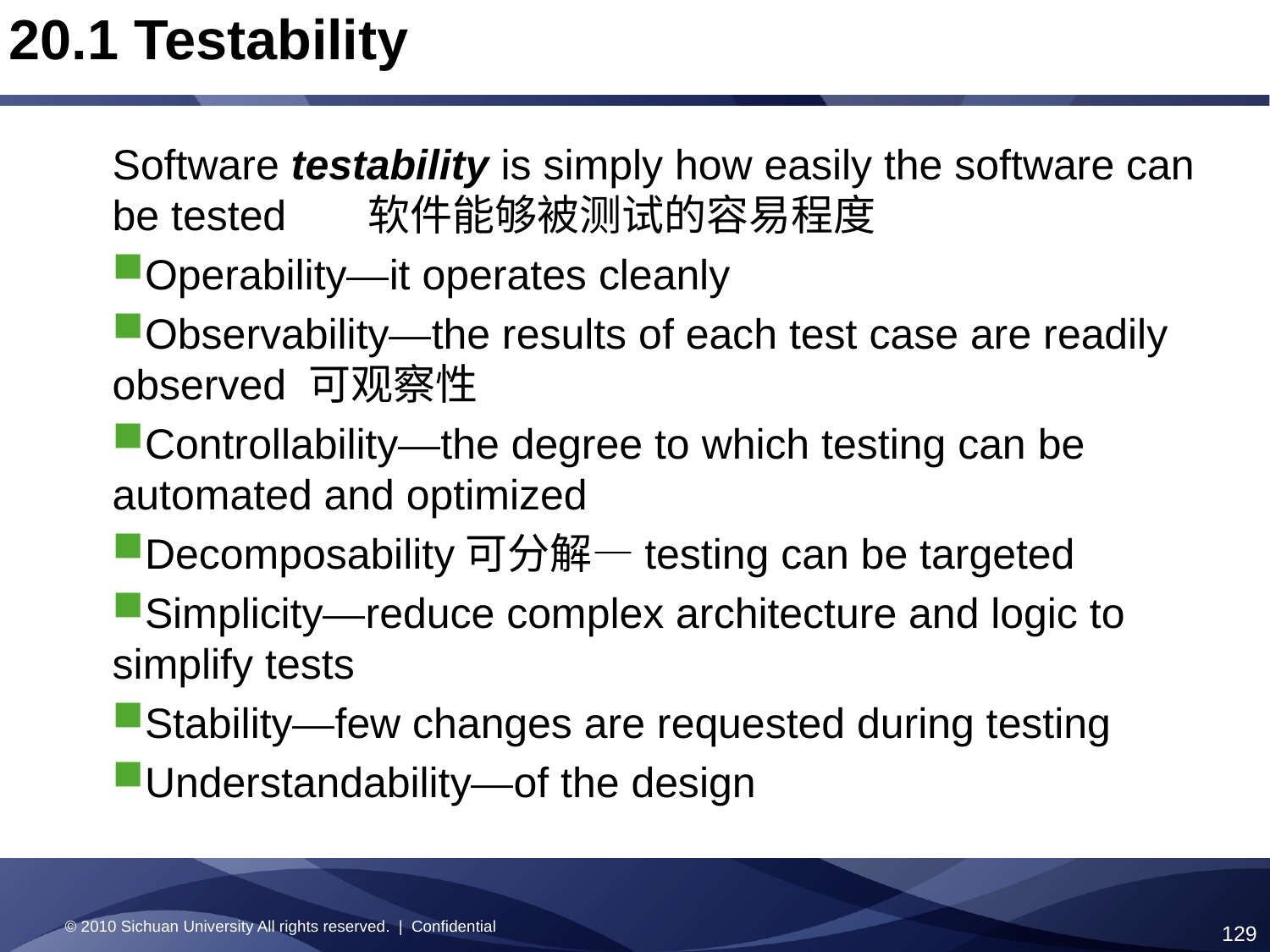

20.1 Testability
Software testability is simply how easily the software can be tested      软件能够被测试的容易程度
Operability—it operates cleanly
Observability—the results of each test case are readily observed 可观察性
Controllability—the degree to which testing can be automated and optimized
Decomposability可分解—testing can be targeted
Simplicity—reduce complex architecture and logic to simplify tests
Stability—few changes are requested during testing
Understandability—of the design
© 2010 Sichuan University All rights reserved.  |  Confidential
129